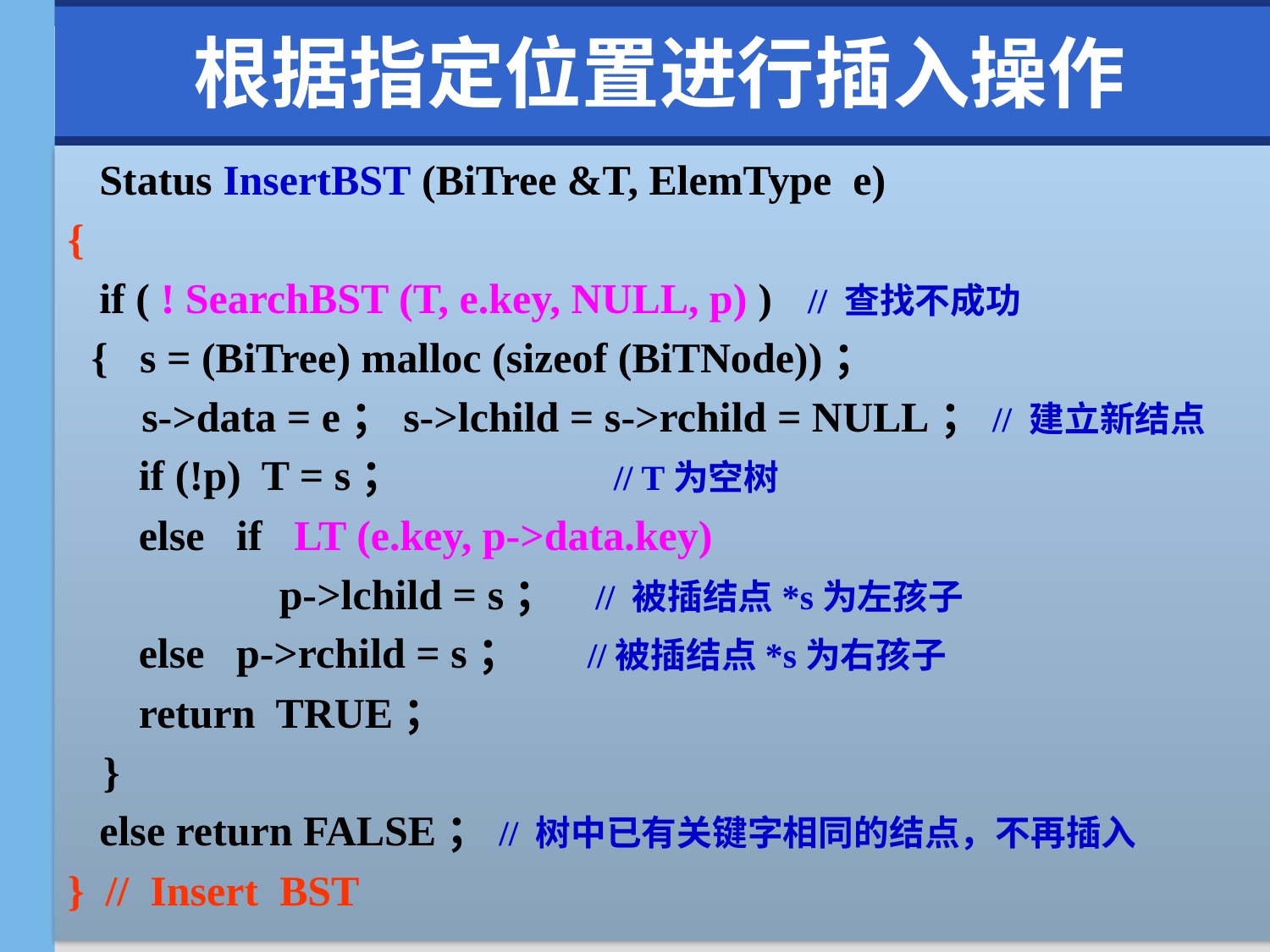

# 根据指定位置进行插入操作
   Status InsertBST (BiTree &T, ElemType  e)
{
   if ( ! SearchBST (T, e.key, NULL, p) )   // 查找不成功
  {   s = (BiTree) malloc (sizeof (BiTNode))；
       s->data = e；s->lchild = s->rchild = NULL；// 建立新结点
      if (!p)  T = s；                     // T为空树
      else   if   LT (e.key, p->data.key)
                    p->lchild = s；   // 被插结点*s为左孩子
      else   p->rchild = s；      //被插结点*s为右孩子
      return  TRUE；
   }
   else return FALSE；// 树中已有关键字相同的结点，不再插入
}  //  Insert  BST